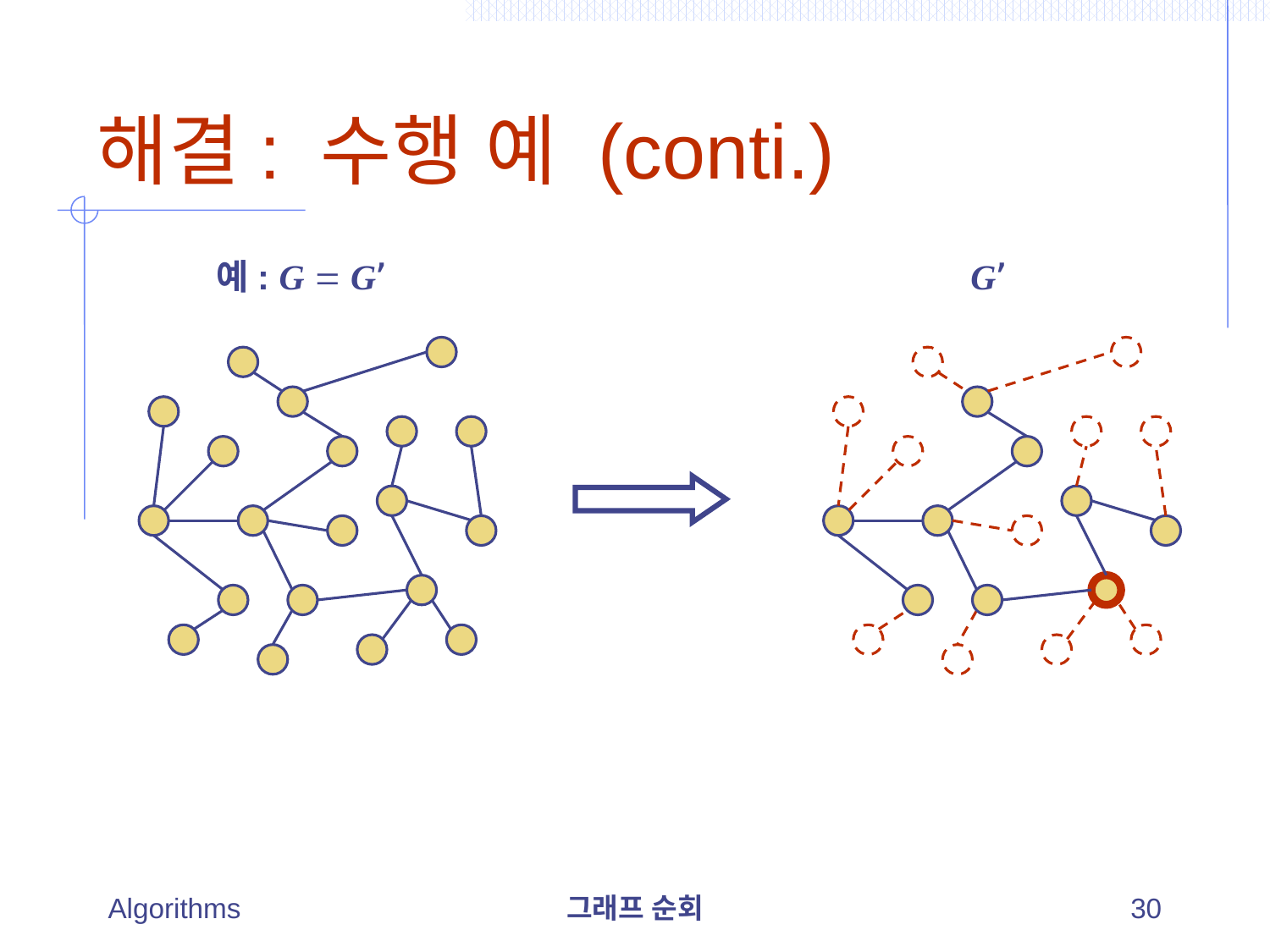

# 해결: 수행 예 (conti.)
예: G = G’
G’

Algorithms
그래프 순회
30